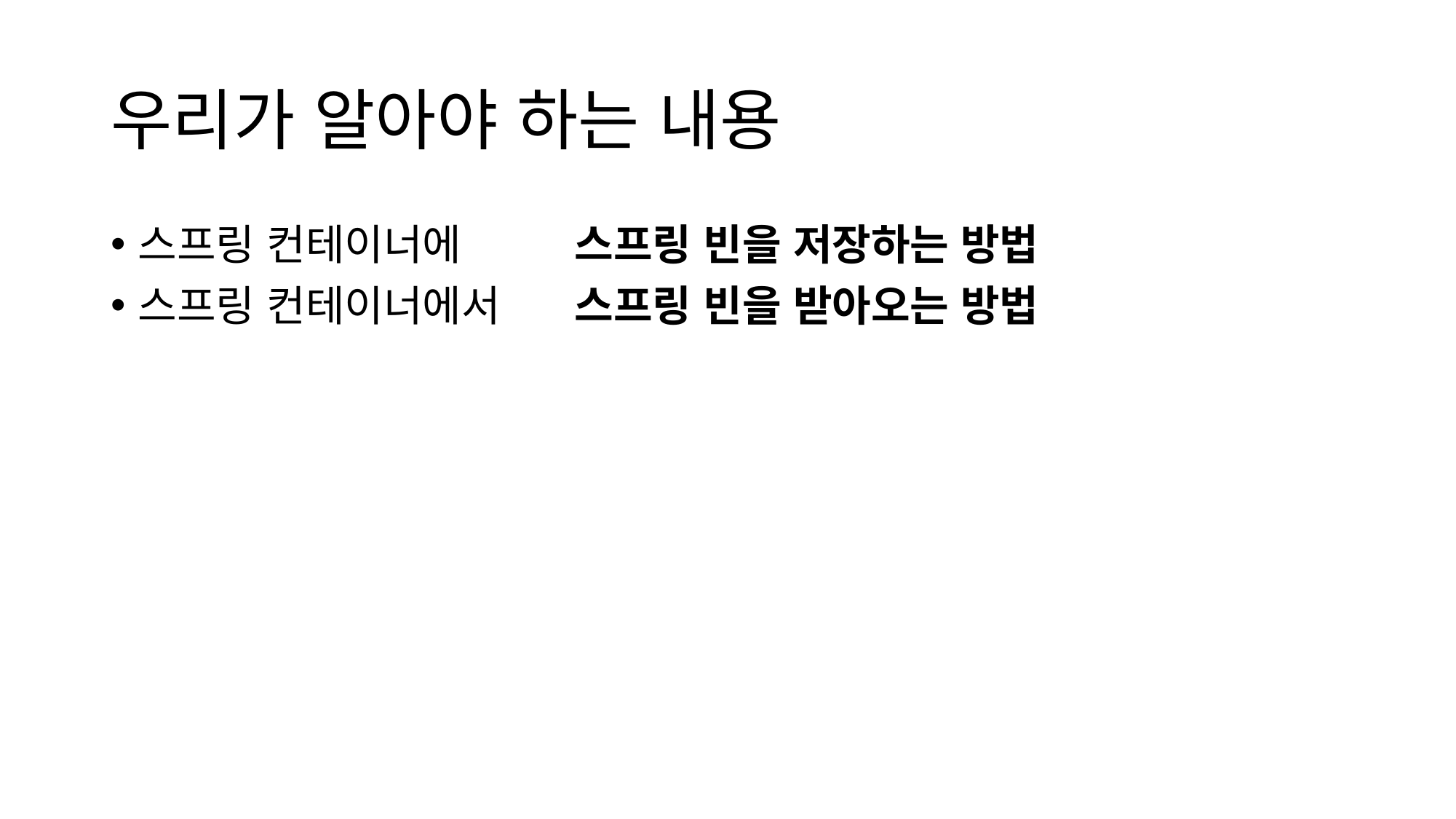

# 우리가 알아야 하는 내용
스프링 컨테이너에 	스프링 빈을 저장하는 방법
스프링 컨테이너에서	스프링 빈을 받아오는 방법